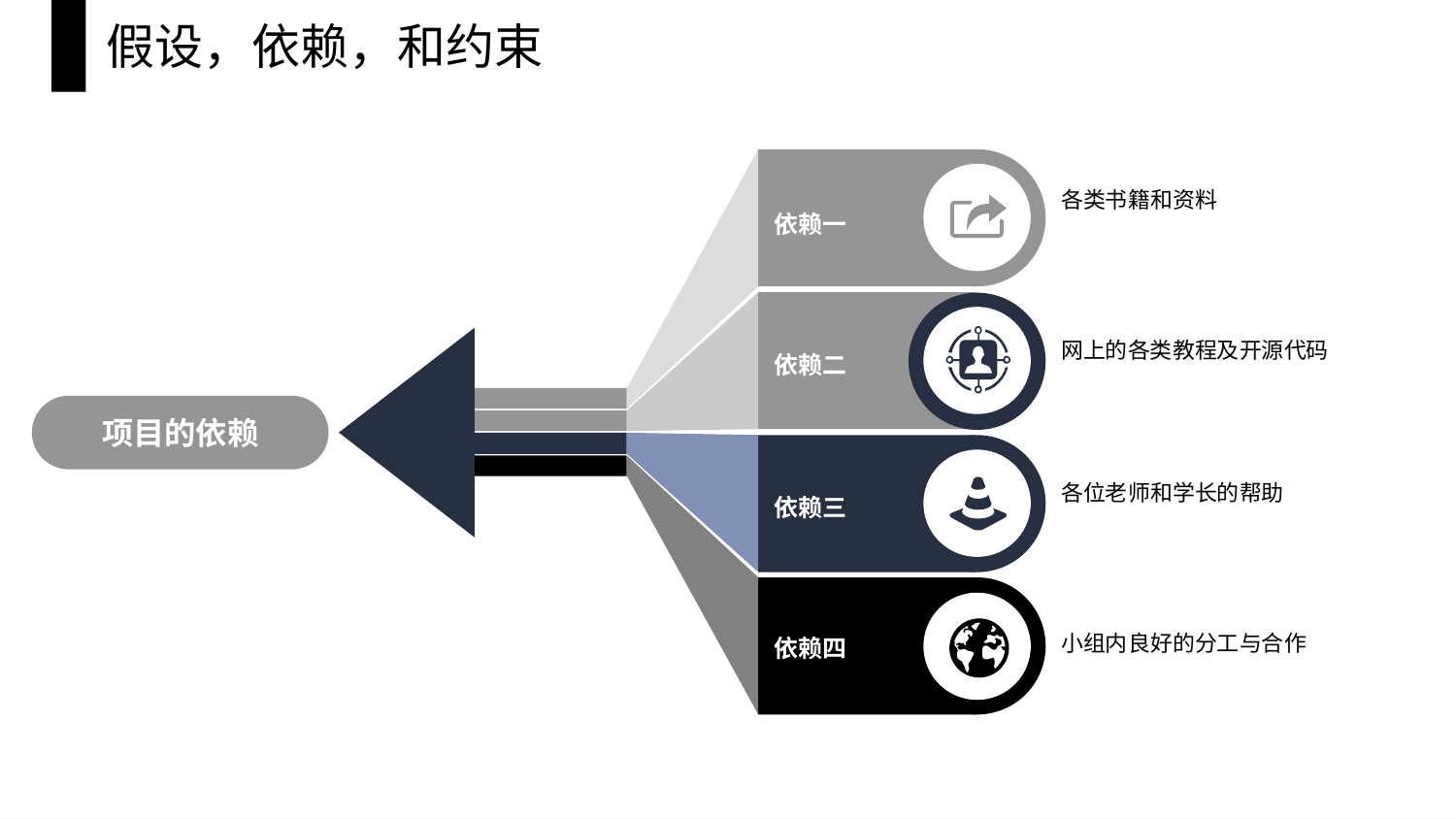

假设，依赖，和约束

依赖一

依赖二

依赖三

依赖四

各类书籍和资料
网上的各类教程及开源代码
各位老师和学长的帮助
小组内良好的分工与合作
项目的依赖